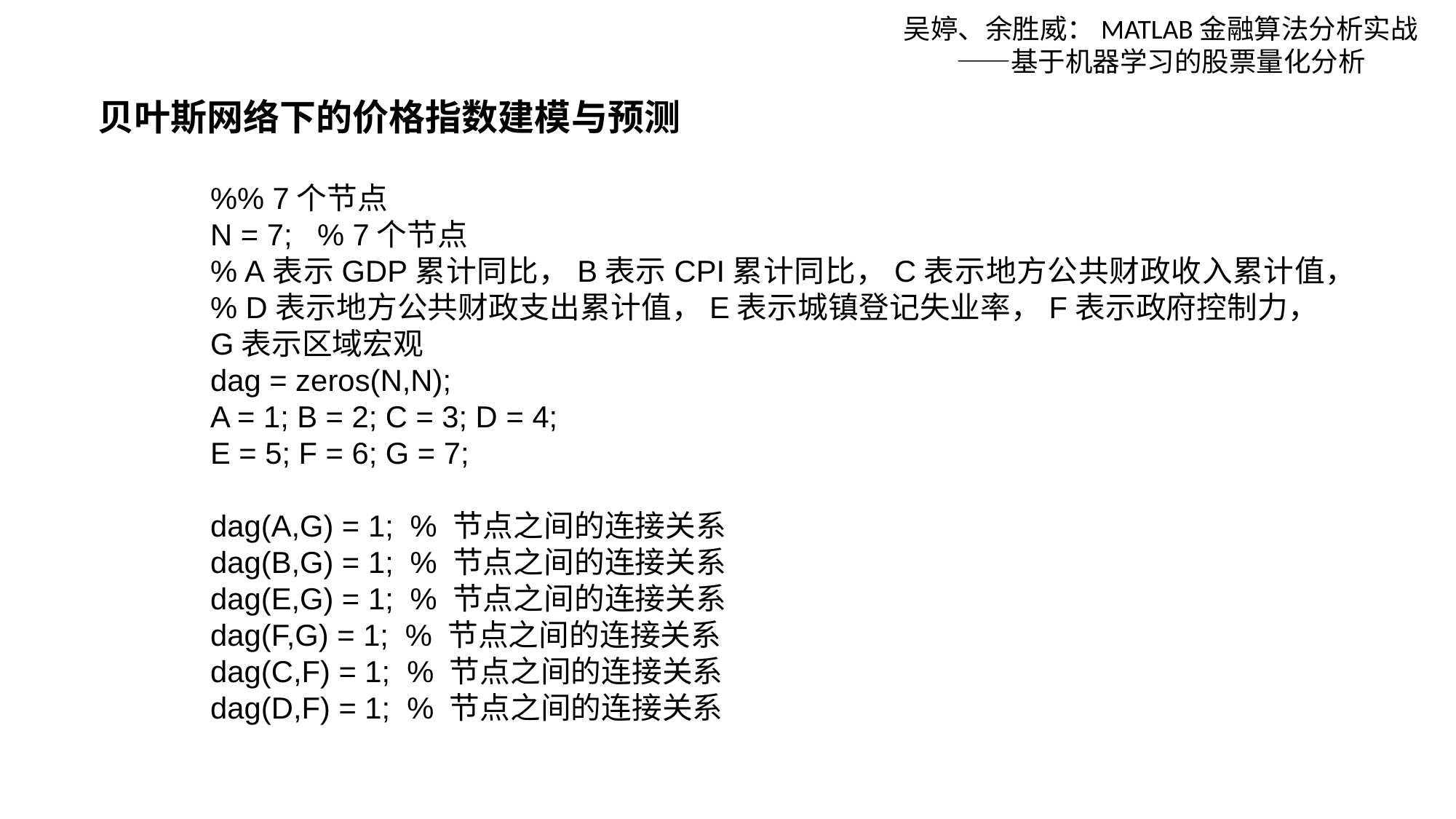

吴婷、余胜威：MATLAB金融算法分析实战——基于机器学习的股票量化分析
贝叶斯网络下的价格指数建模与预测
%% 7个节点
N = 7;   % 7个节点
% A表示GDP累计同比，B表示CPI累计同比，C表示地方公共财政收入累计值，
% D表示地方公共财政支出累计值，E表示城镇登记失业率，F表示政府控制力，G表示区域宏观
dag = zeros(N,N);
A = 1; B = 2; C = 3; D = 4;
E = 5; F = 6; G = 7;

dag(A,G) = 1;  % 节点之间的连接关系
dag(B,G) = 1;  % 节点之间的连接关系
dag(E,G) = 1;  % 节点之间的连接关系
dag(F,G) = 1;  % 节点之间的连接关系
dag(C,F) = 1;  % 节点之间的连接关系
dag(D,F) = 1;  % 节点之间的连接关系